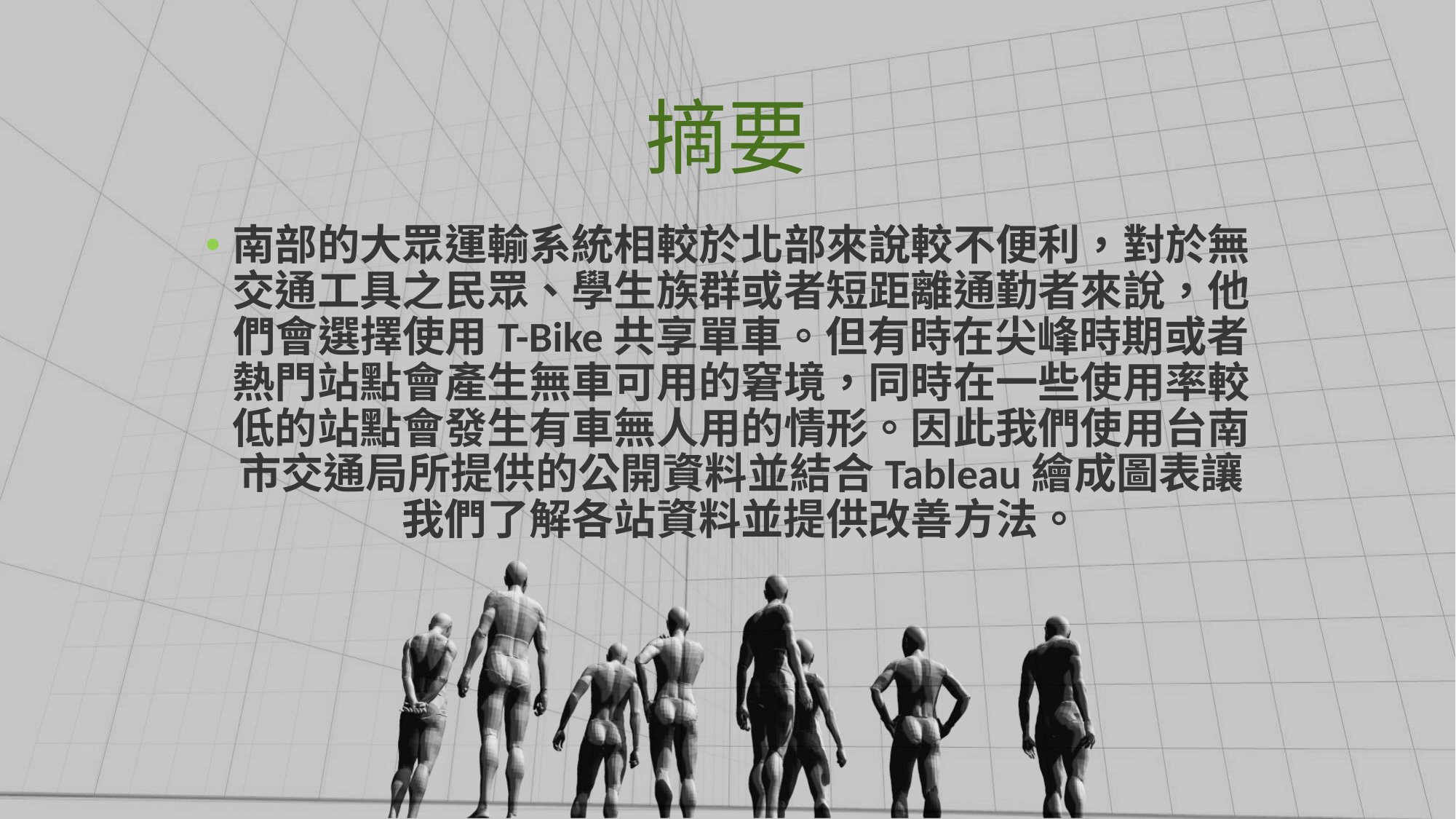

# 摘要
南部的大眾運輸系統相較於北部來說較不便利，對於無交通工具之民眾、學生族群或者短距離通勤者來說，他們會選擇使用T-Bike共享單車。但有時在尖峰時期或者熱門站點會產生無車可用的窘境，同時在一些使用率較低的站點會發生有車無人用的情形。因此我們使用台南市交通局所提供的公開資料並結合Tableau繪成圖表讓我們了解各站資料並提供改善方法。